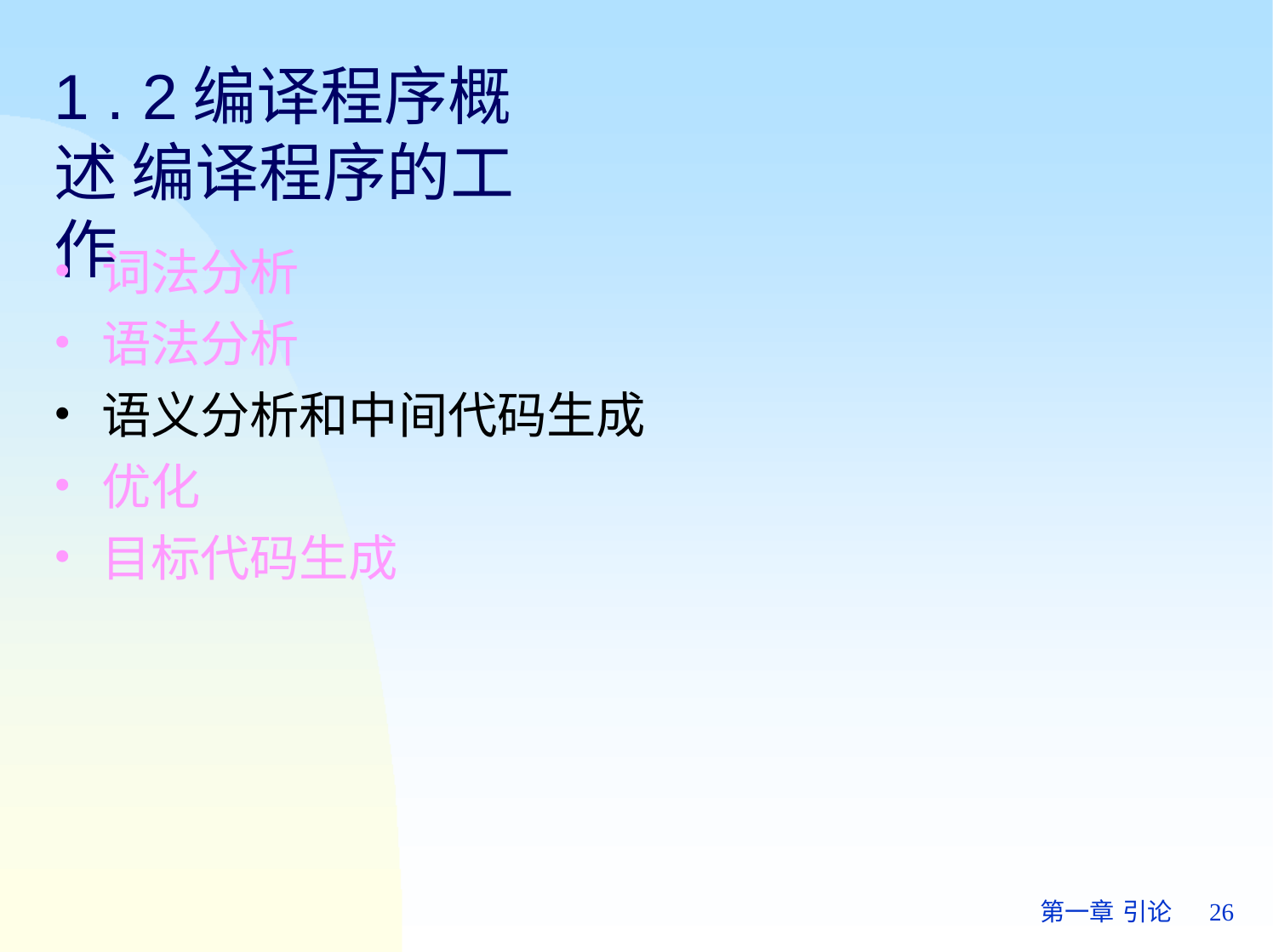

# 1 . 2编译程序概述 编译程序的工作
词法分析
语法分析
语义分析和中间代码生成
优化
目标代码生成
第一章 引论	26